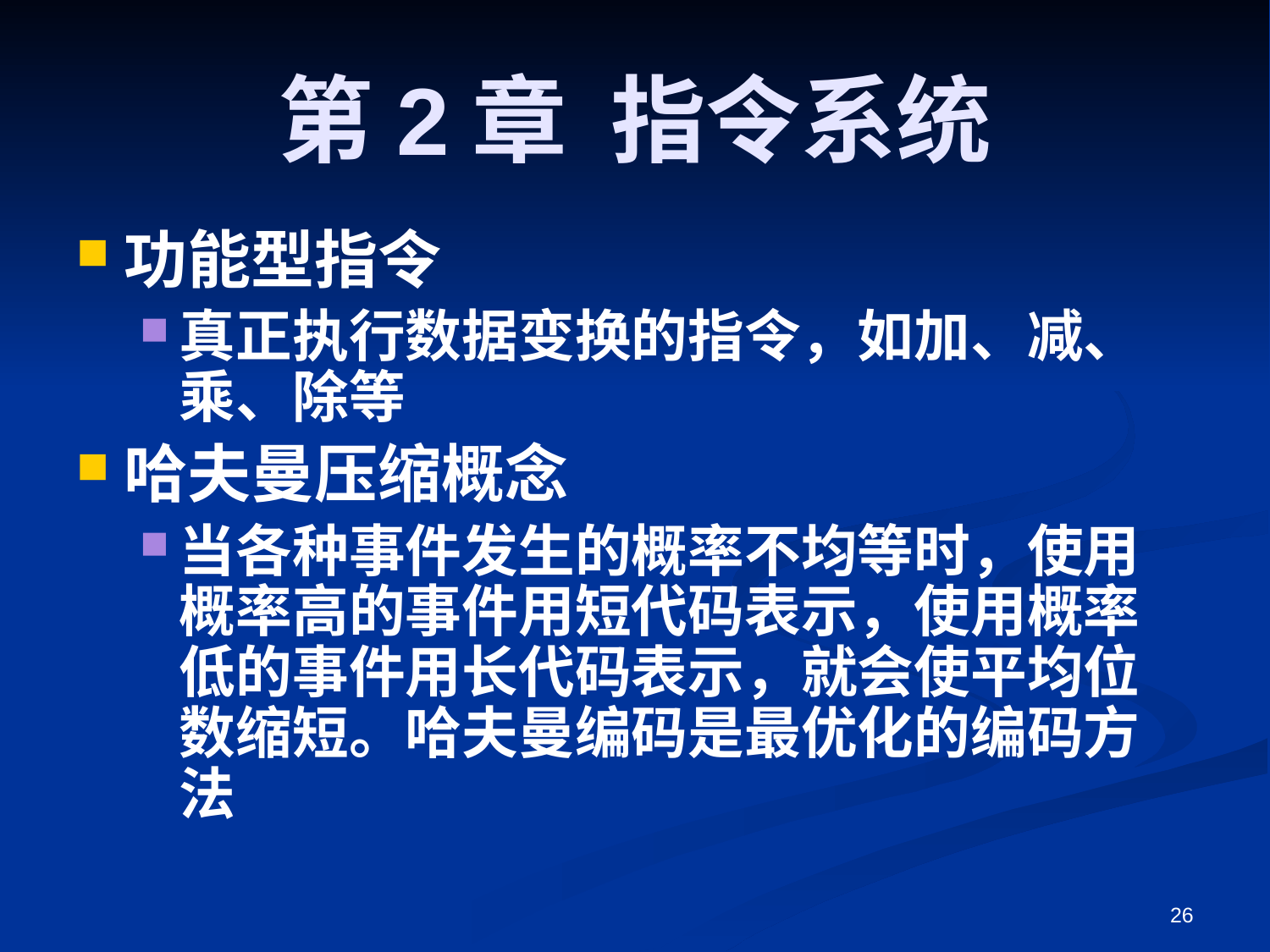

# 第2章  指令系统
功能型指令
真正执行数据变换的指令，如加、减、乘、除等
哈夫曼压缩概念
当各种事件发生的概率不均等时，使用概率高的事件用短代码表示，使用概率低的事件用长代码表示，就会使平均位数缩短。哈夫曼编码是最优化的编码方法
26